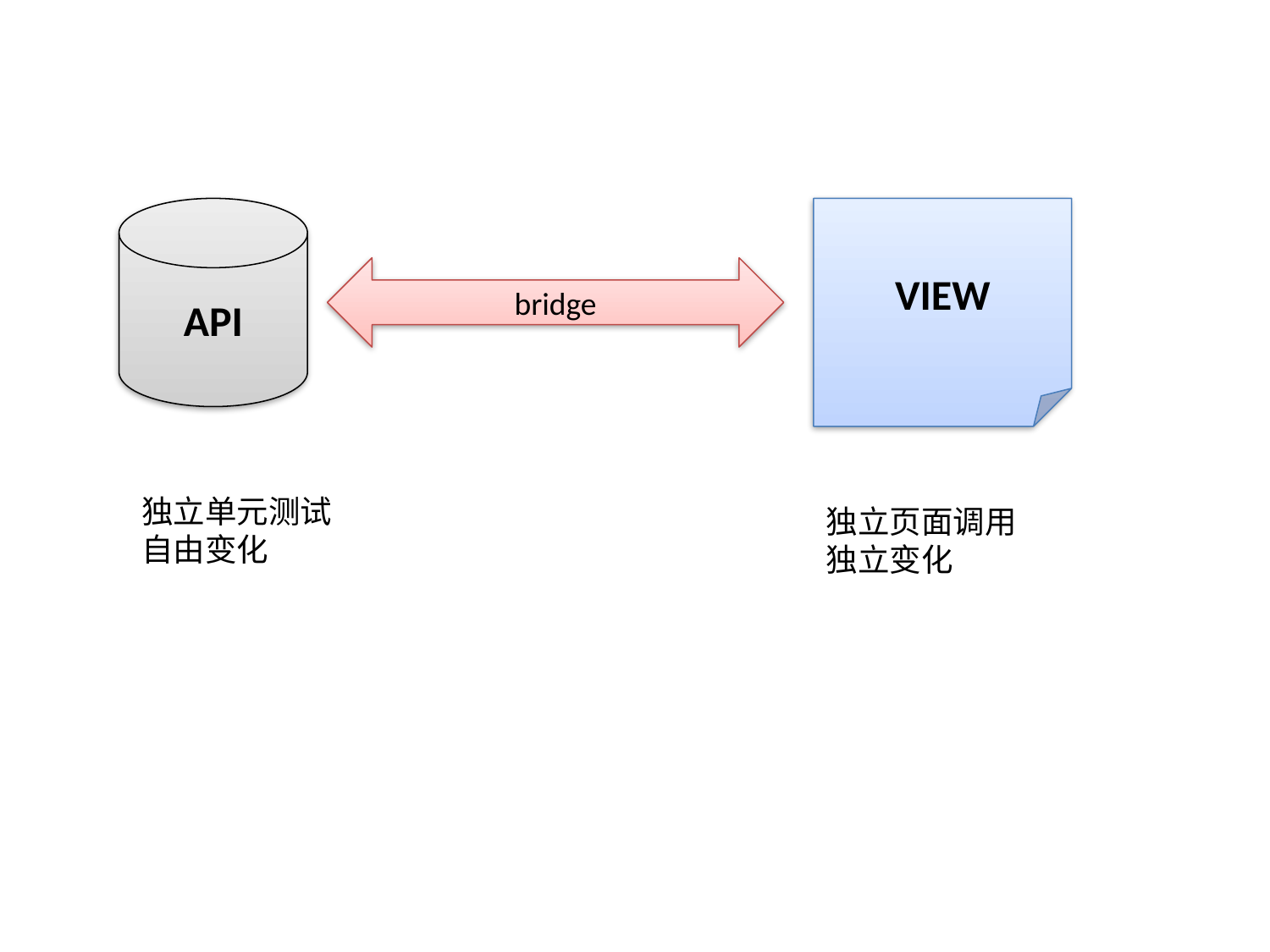

API
VIEW
bridge
独立单元测试
自由变化
独立页面调用
独立变化